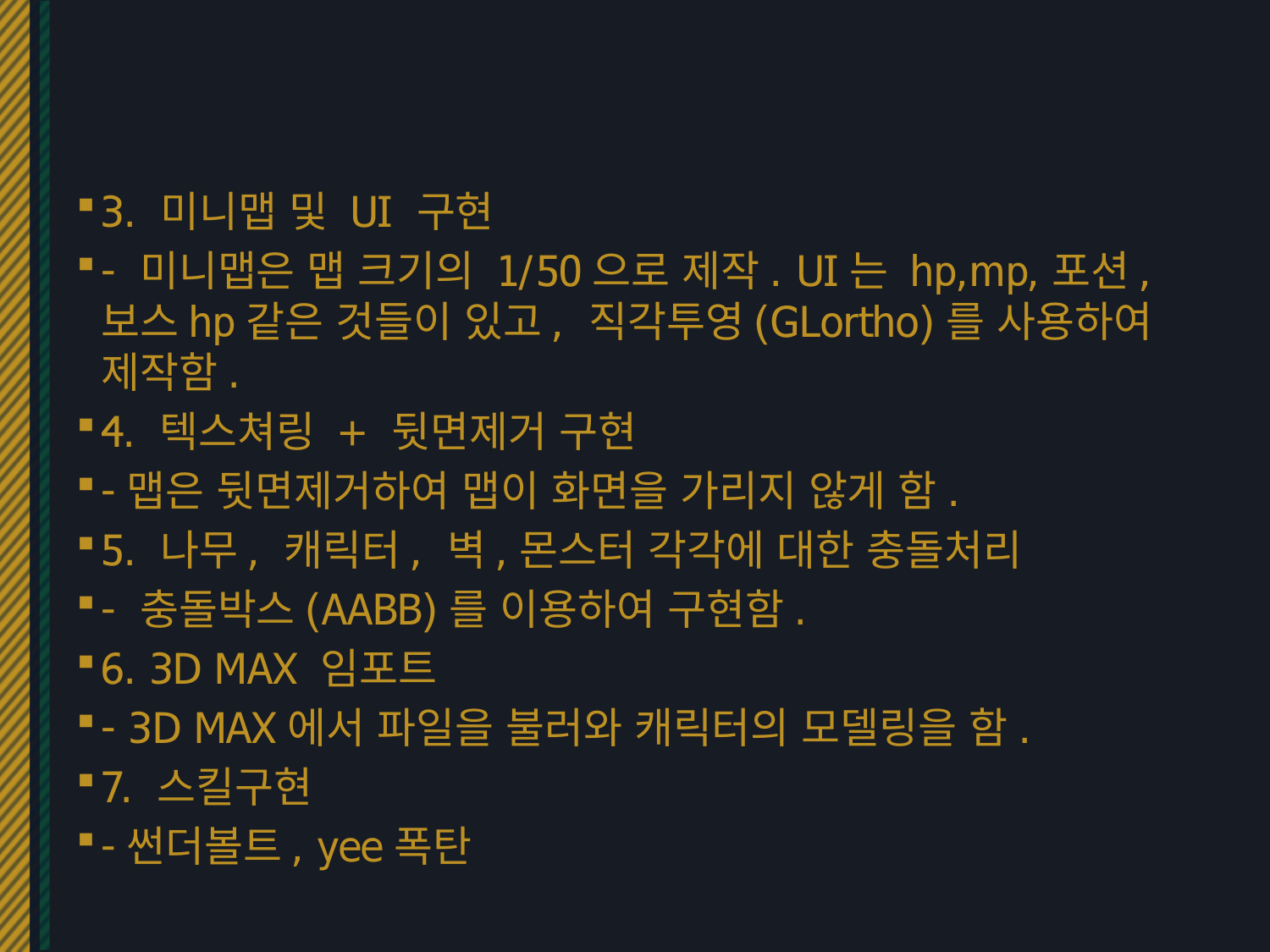

#
3. 미니맵 및 UI 구현
- 미니맵은 맵 크기의 1/50으로 제작. UI는 hp,mp,포션,보스hp같은 것들이 있고, 직각투영(GLortho)를 사용하여 제작함.
4. 텍스쳐링 + 뒷면제거 구현
-맵은 뒷면제거하여 맵이 화면을 가리지 않게 함.
5. 나무, 캐릭터, 벽,몬스터 각각에 대한 충돌처리
- 충돌박스(AABB)를 이용하여 구현함.
6. 3D MAX 임포트
- 3D MAX에서 파일을 불러와 캐릭터의 모델링을 함.
7. 스킬구현
-썬더볼트, yee폭탄